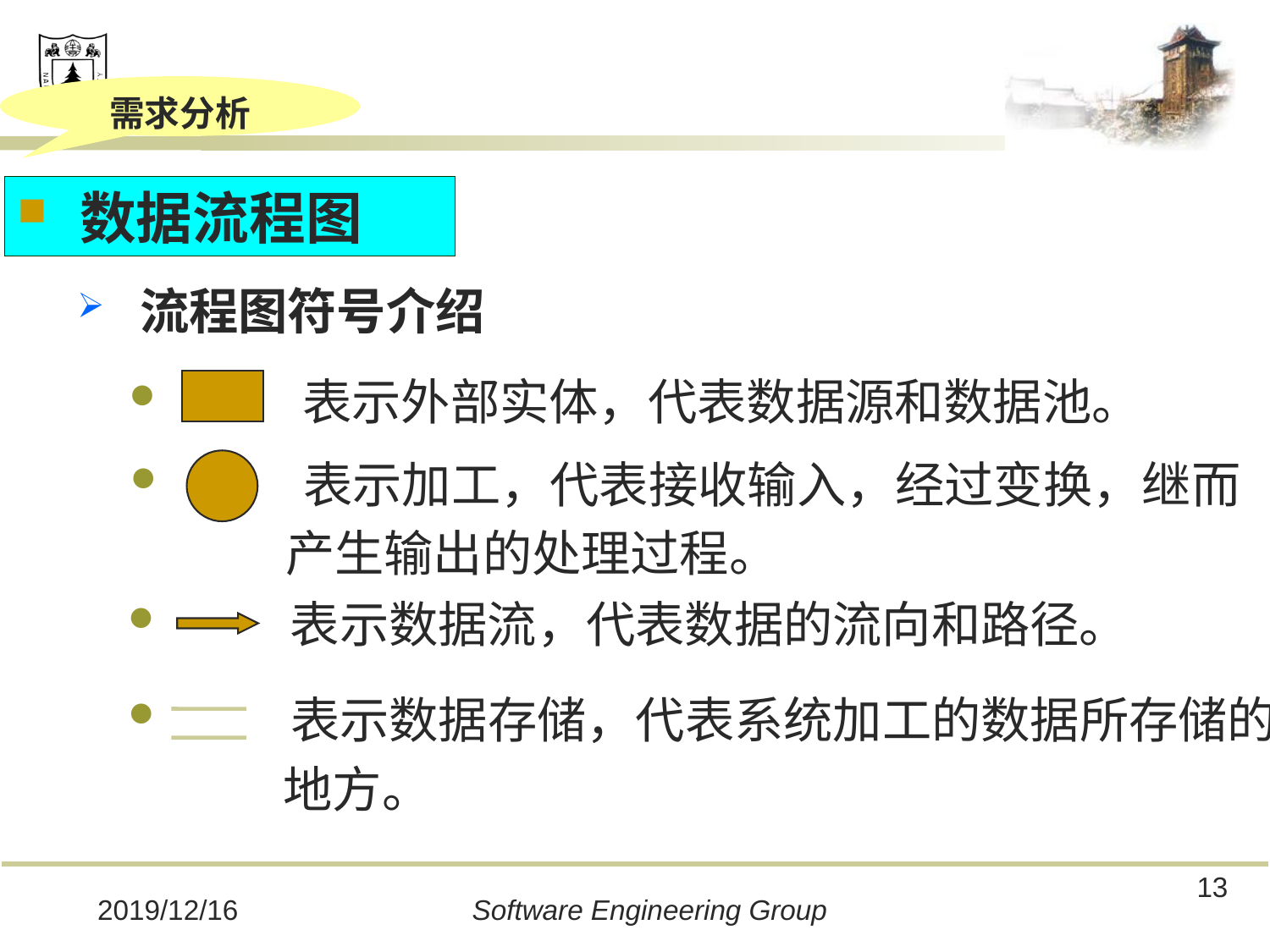

需求分析
数据流程图
流程图符号介绍
         表示外部实体，代表数据源和数据池。

         表示加工，代表接收输入，经过变换，继而
             产生输出的处理过程。

        表示数据流，代表数据的流向和路径。

        表示数据存储，代表系统加工的数据所存储的
             地方。

13
2019/12/16
Software Engineering Group